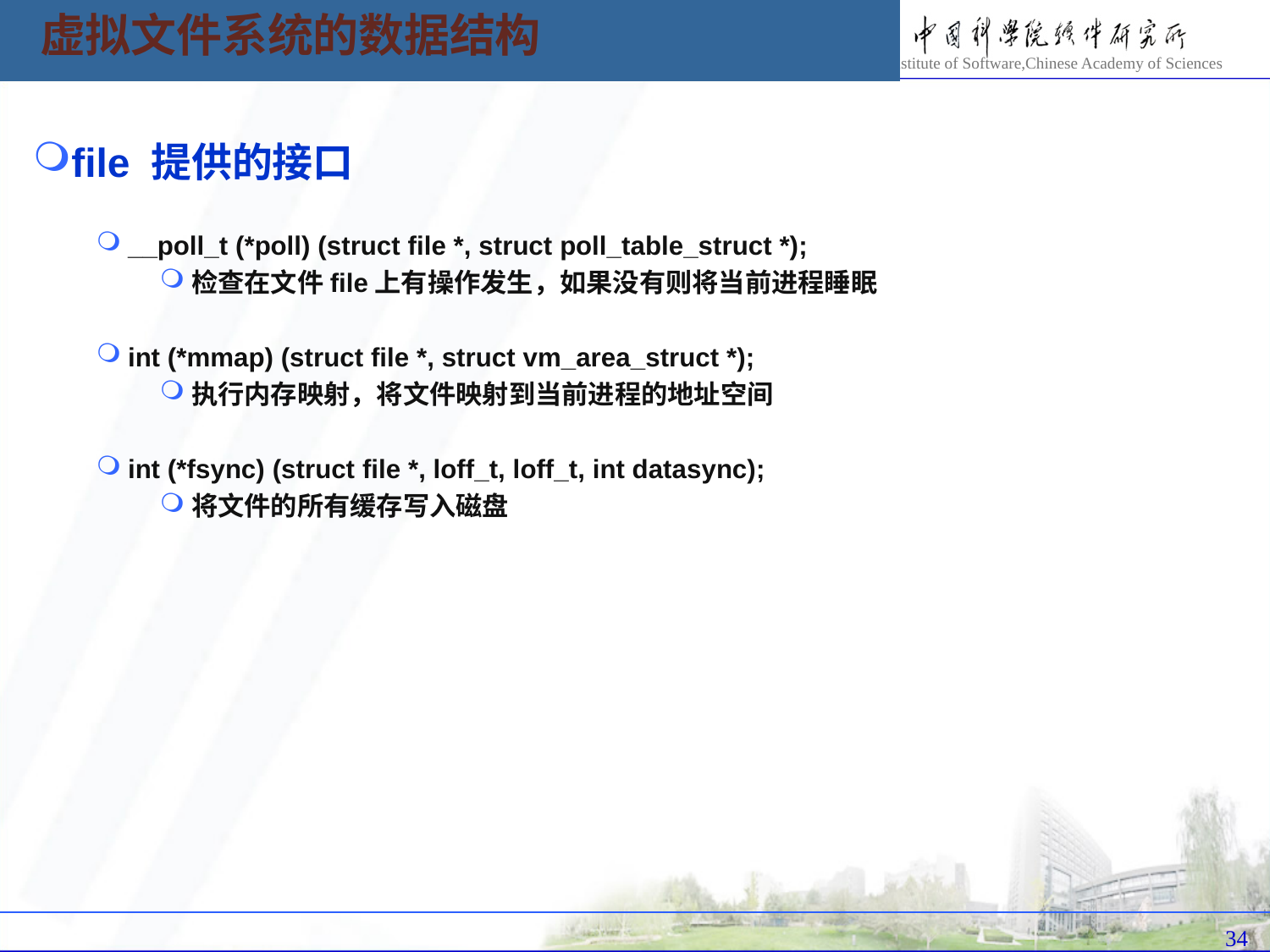

虚拟文件系统的数据结构
file 提供的接口

__poll_t (*poll) (struct file *, struct poll_table_struct *);
检查在文件file上有操作发生，如果没有则将当前进程睡眠

int (*mmap) (struct file *, struct vm_area_struct *);
执行内存映射，将文件映射到当前进程的地址空间

int (*fsync) (struct file *, loff_t, loff_t, int datasync);
将文件的所有缓存写入磁盘

34